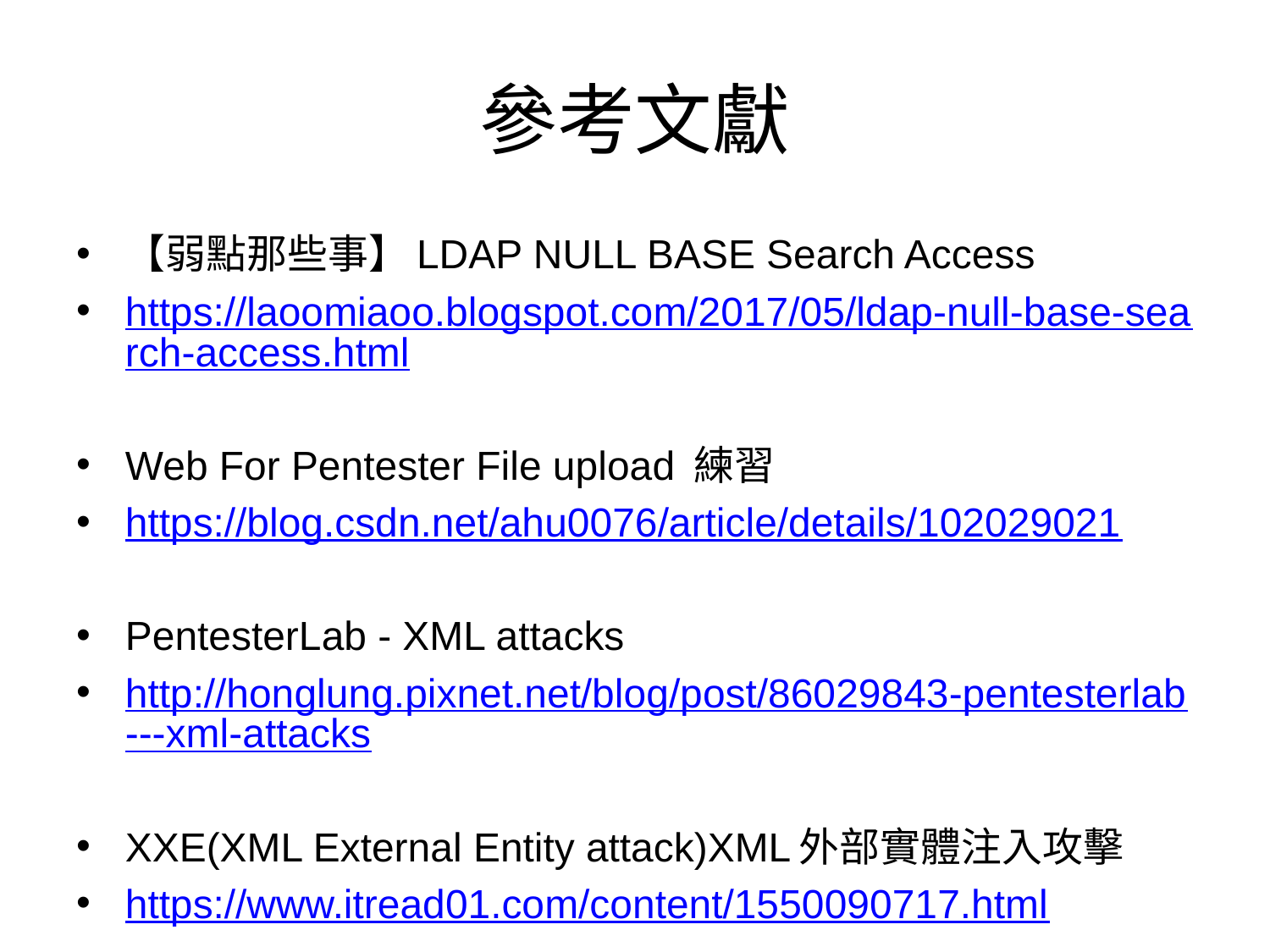

# 參考文獻
【弱點那些事】LDAP NULL BASE Search Access
https://laoomiaoo.blogspot.com/2017/05/ldap-null-base-search-access.html

Web For Pentester File upload 練習
https://blog.csdn.net/ahu0076/article/details/102029021

PentesterLab - XML attacks
http://honglung.pixnet.net/blog/post/86029843-pentesterlab---xml-attacks

XXE(XML External Entity attack)XML外部實體注入攻擊
https://www.itread01.com/content/1550090717.html